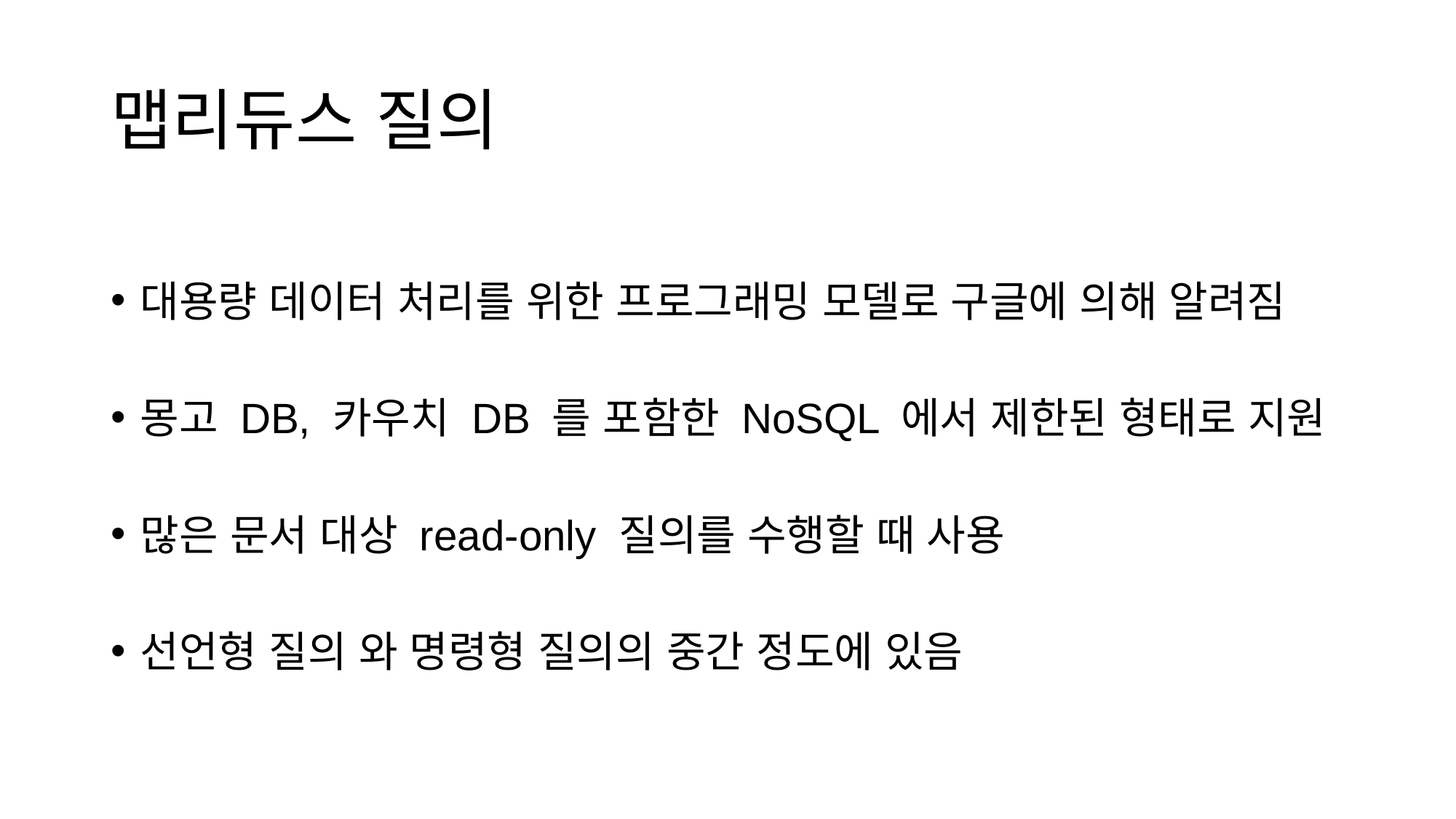

# 맵리듀스 질의
대용량 데이터 처리를 위한 프로그래밍 모델로 구글에 의해 알려짐
몽고 DB, 카우치 DB 를 포함한 NoSQL 에서 제한된 형태로 지원
많은 문서 대상 read-only 질의를 수행할 때 사용
선언형 질의 와 명령형 질의의 중간 정도에 있음